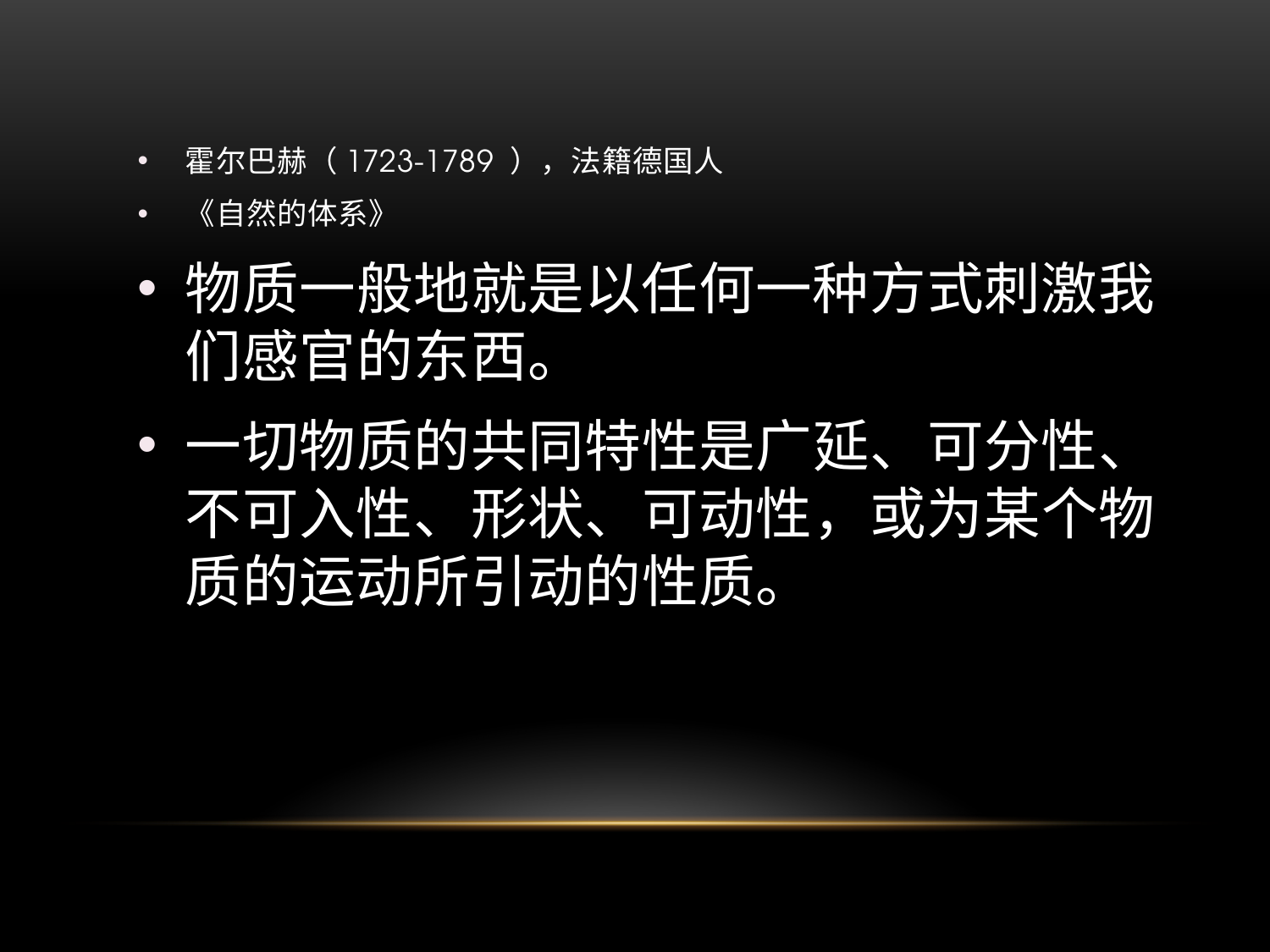

霍尔巴赫（1723-1789 ），法籍德国人
《自然的体系》
物质一般地就是以任何一种方式刺激我们感官的东西。
一切物质的共同特性是广延、可分性、不可入性、形状、可动性，或为某个物质的运动所引动的性质。